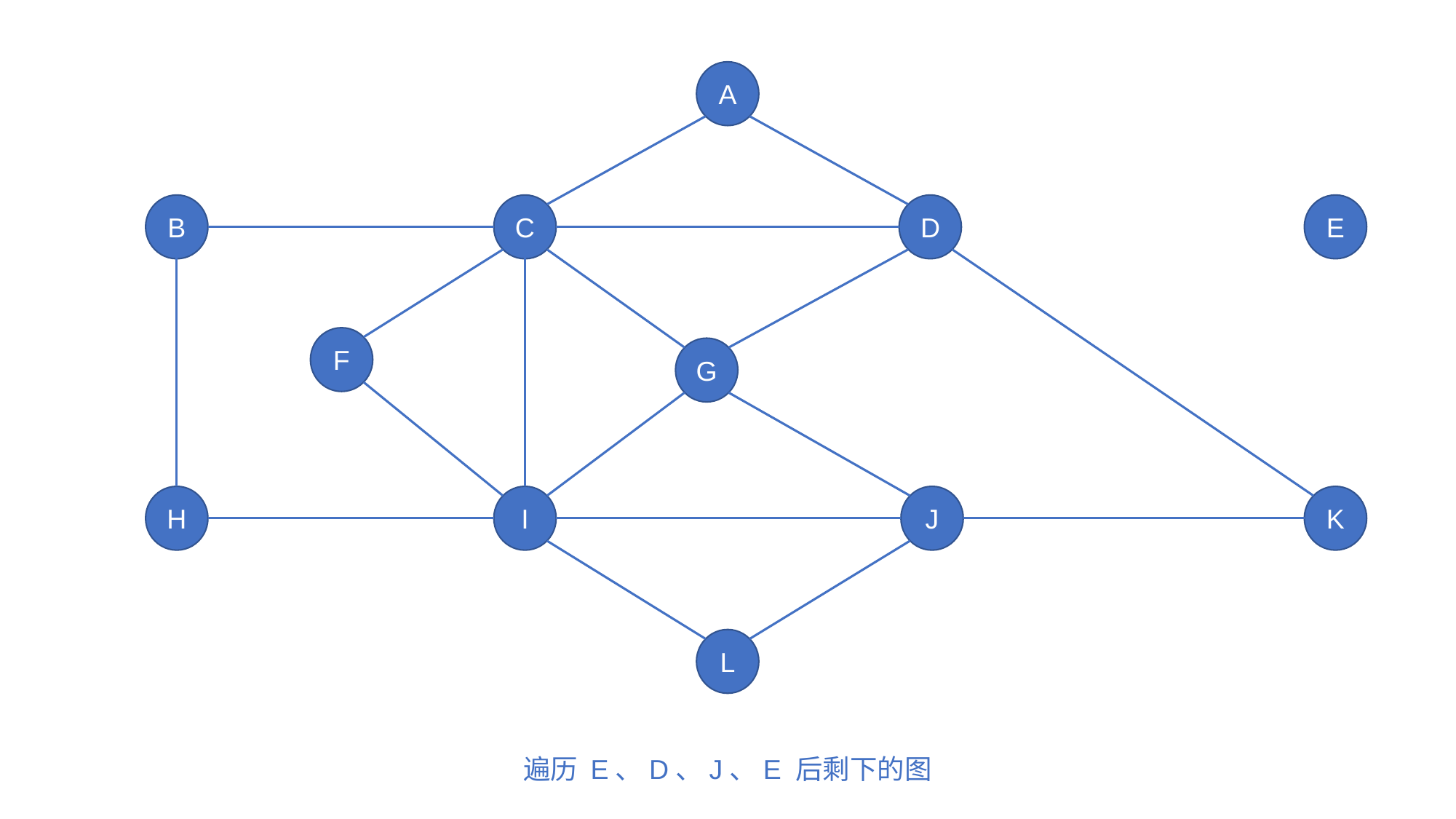

A
B
E
C
D

F
G
J
K
I
H
L
遍历 E、D、J、E 后剩下的图